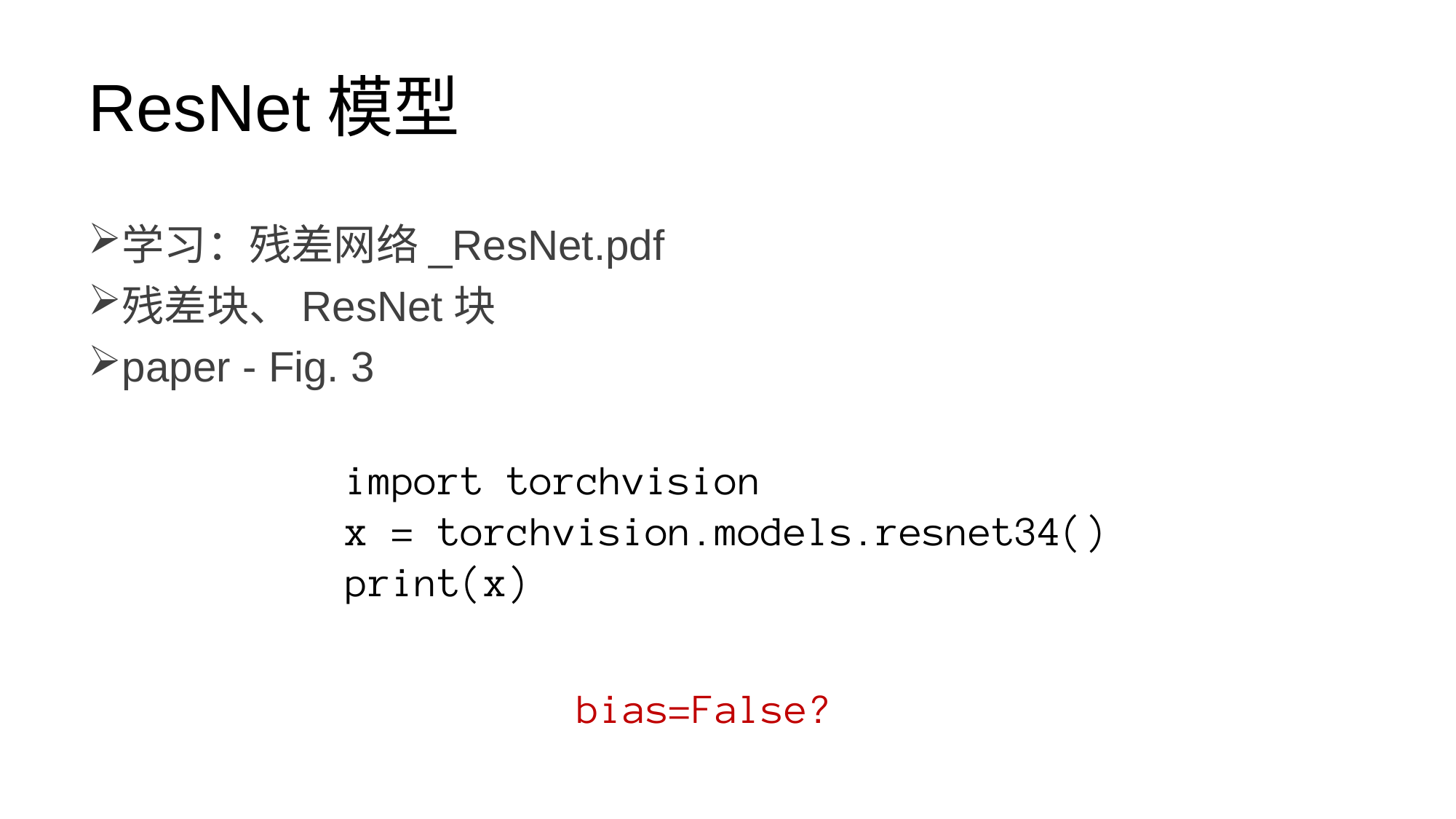

# ResNet模型
学习：残差网络_ResNet.pdf
残差块、ResNet块
paper - Fig. 3

import torchvision
x = torchvision.models.resnet34()
print(x)
bias=False?